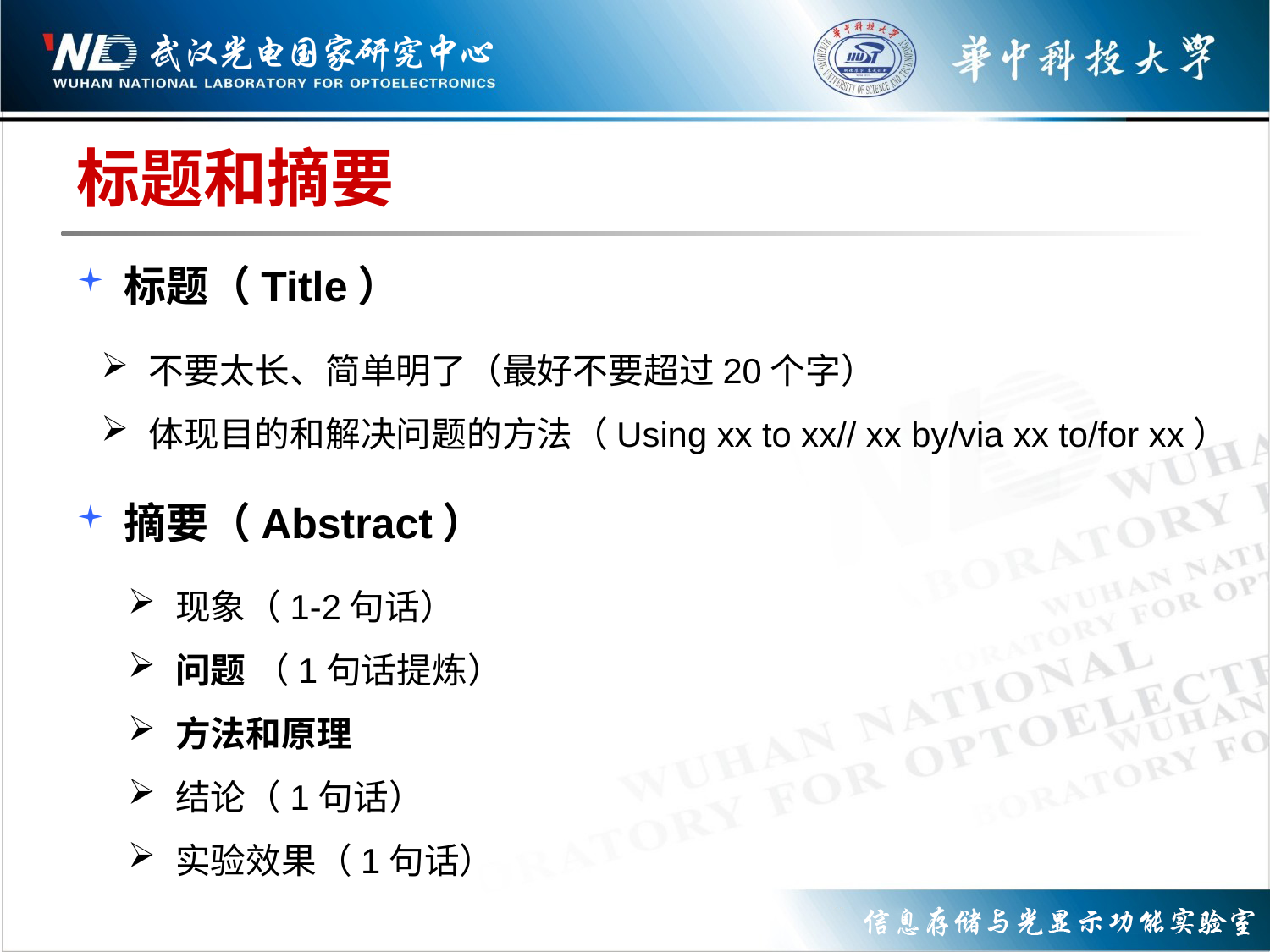

# 标题和摘要

标题（Title）

摘要（Abstract）
不要太长、简单明了（最好不要超过20个字）
体现目的和解决问题的方法（Using xx to xx// xx by/via xx to/for xx）
现象（1-2句话）
问题 （1句话提炼）
方法和原理
结论（1句话）
实验效果（1句话）